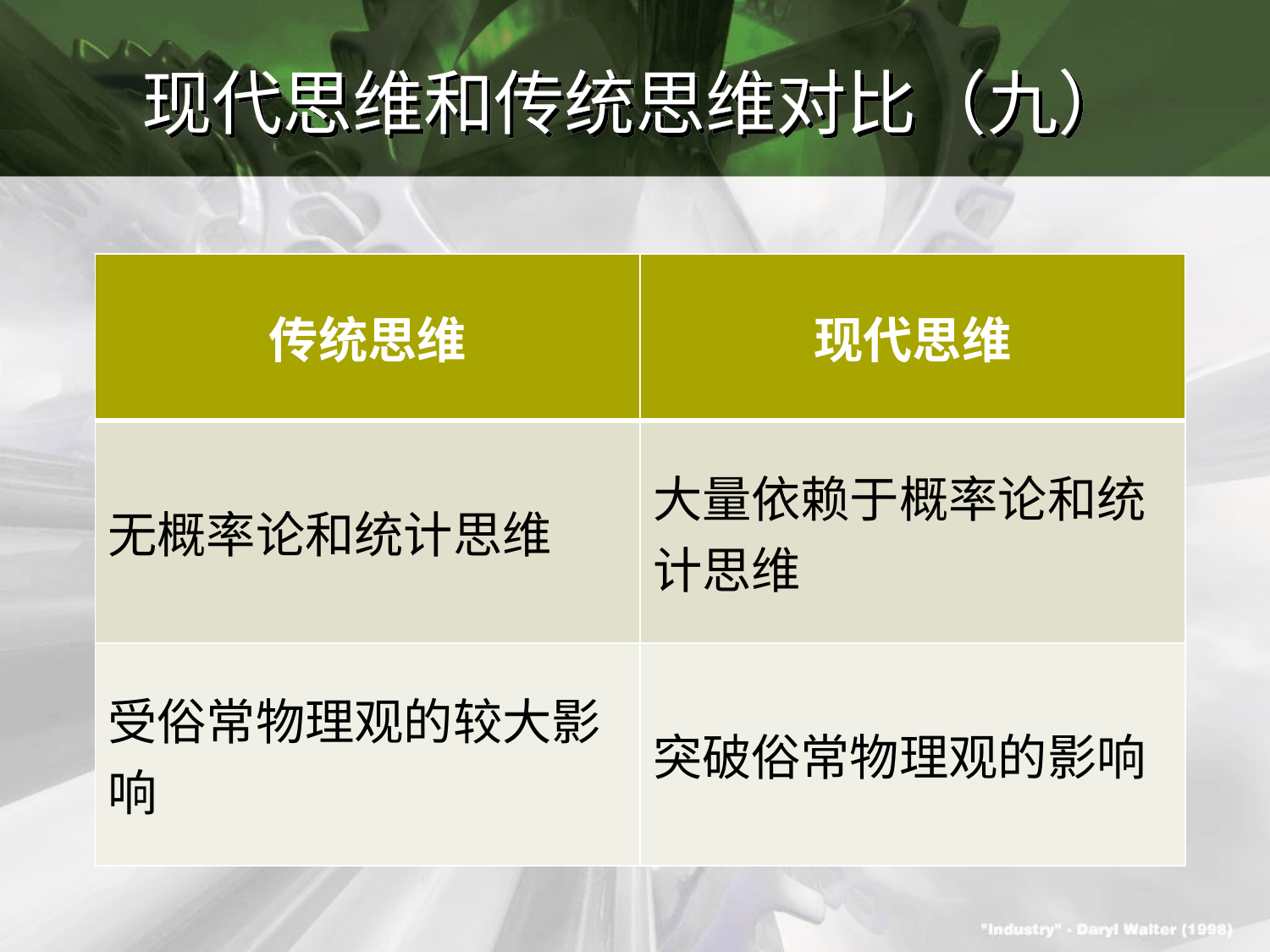

# 现代思维和传统思维对比（九）
| 传统思维 | 现代思维 |
| --- | --- |
| 无概率论和统计思维 | 大量依赖于概率论和统计思维 |
| 受俗常物理观的较大影响 | 突破俗常物理观的影响 |